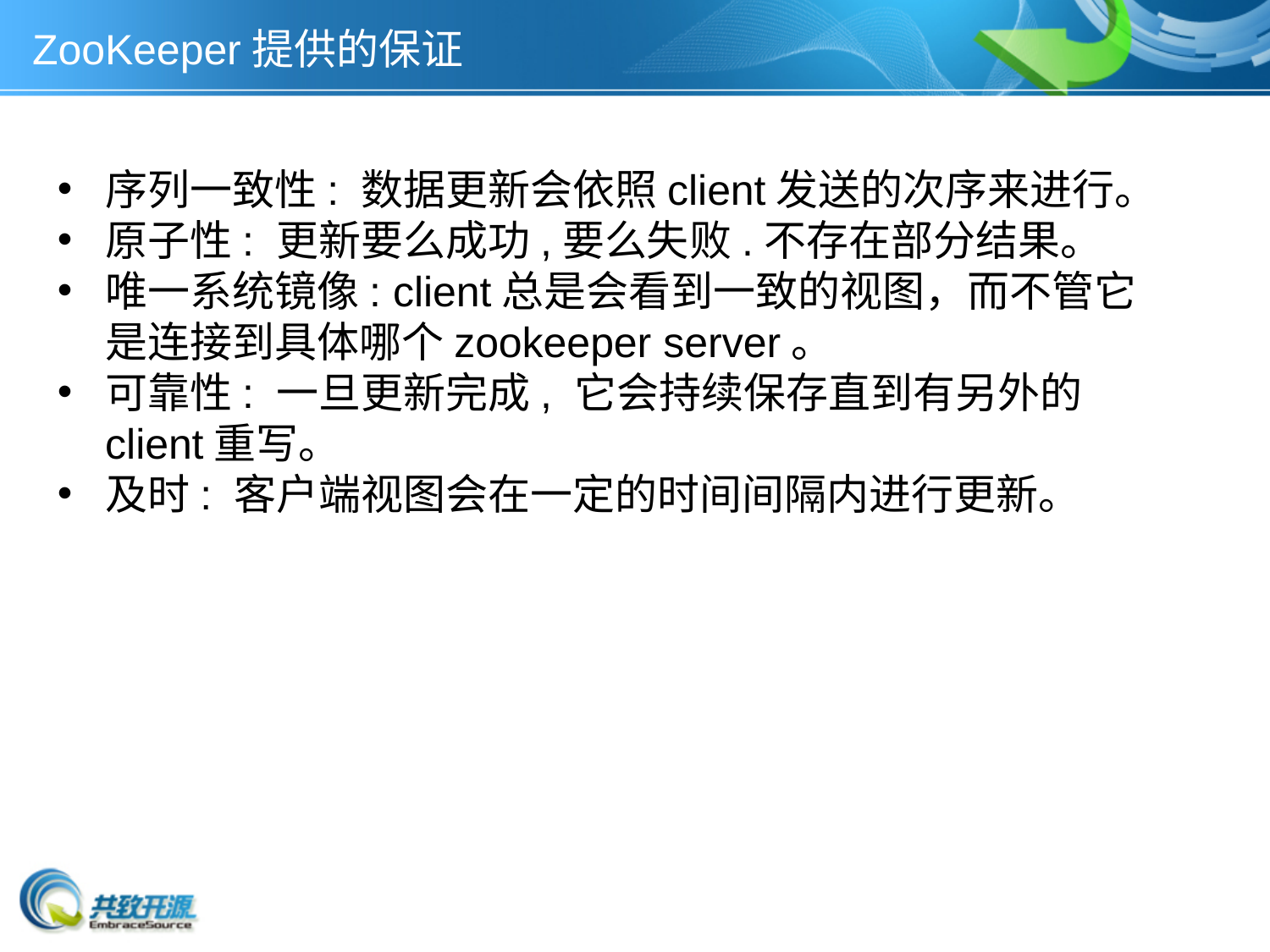

ZooKeeper提供的保证
序列一致性: 数据更新会依照client发送的次序来进行。
原子性: 更新要么成功,要么失败.不存在部分结果。
唯一系统镜像: client总是会看到一致的视图，而不管它是连接到具体哪个zookeeper server。
可靠性: 一旦更新完成, 它会持续保存直到有另外的client重写。
及时: 客户端视图会在一定的时间间隔内进行更新。